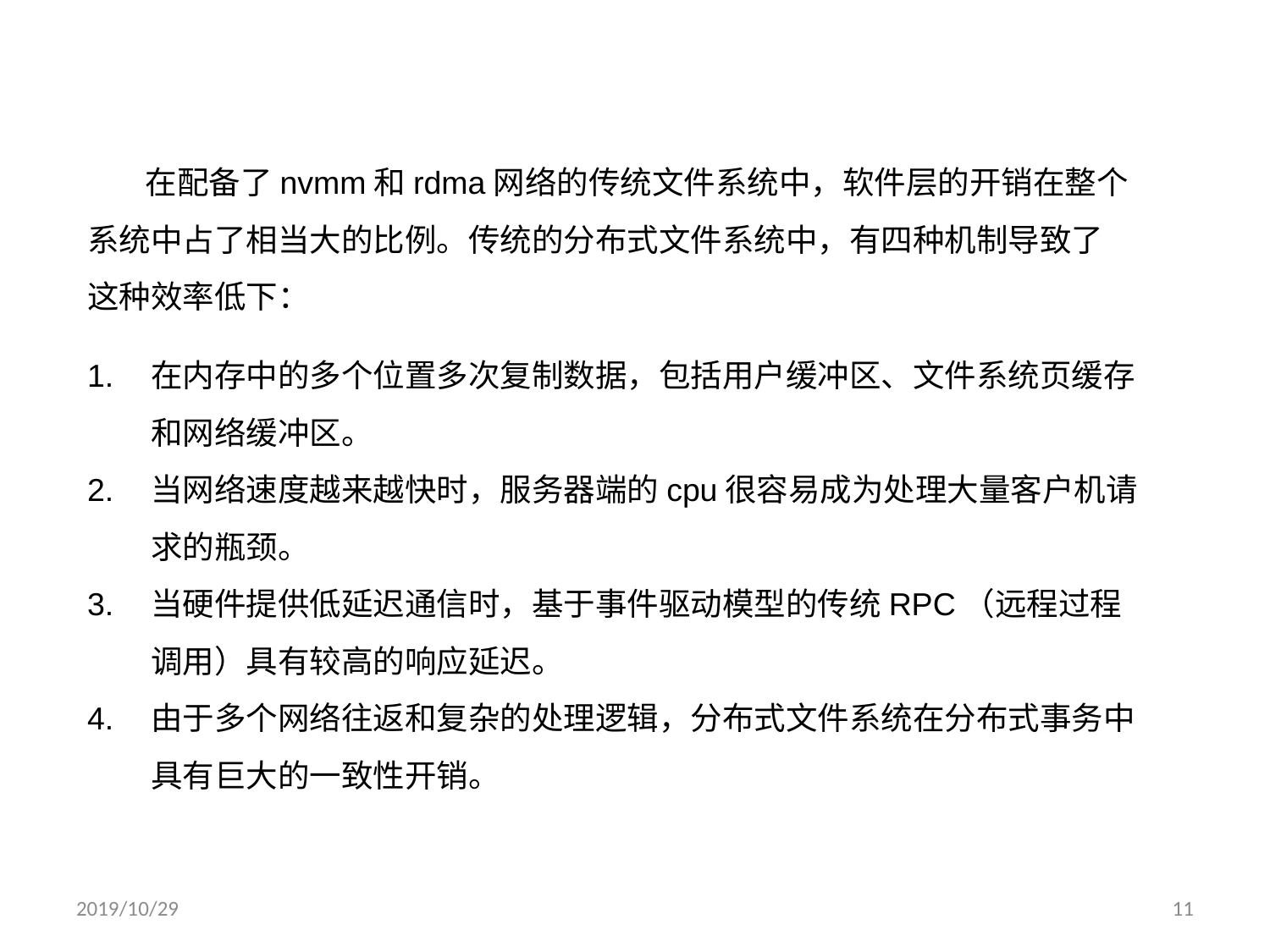

在配备了nvmm和rdma网络的传统文件系统中，软件层的开销在整个系统中占了相当大的比例。传统的分布式文件系统中，有四种机制导致了这种效率低下：
点击添加文本
在内存中的多个位置多次复制数据，包括用户缓冲区、文件系统页缓存和网络缓冲区。
当网络速度越来越快时，服务器端的cpu很容易成为处理大量客户机请求的瓶颈。
当硬件提供低延迟通信时，基于事件驱动模型的传统RPC（远程过程调用）具有较高的响应延迟。
由于多个网络往返和复杂的处理逻辑，分布式文件系统在分布式事务中具有巨大的一致性开销。

点击添加文本
点击添加文本
点击添加文本
2019/10/29
11